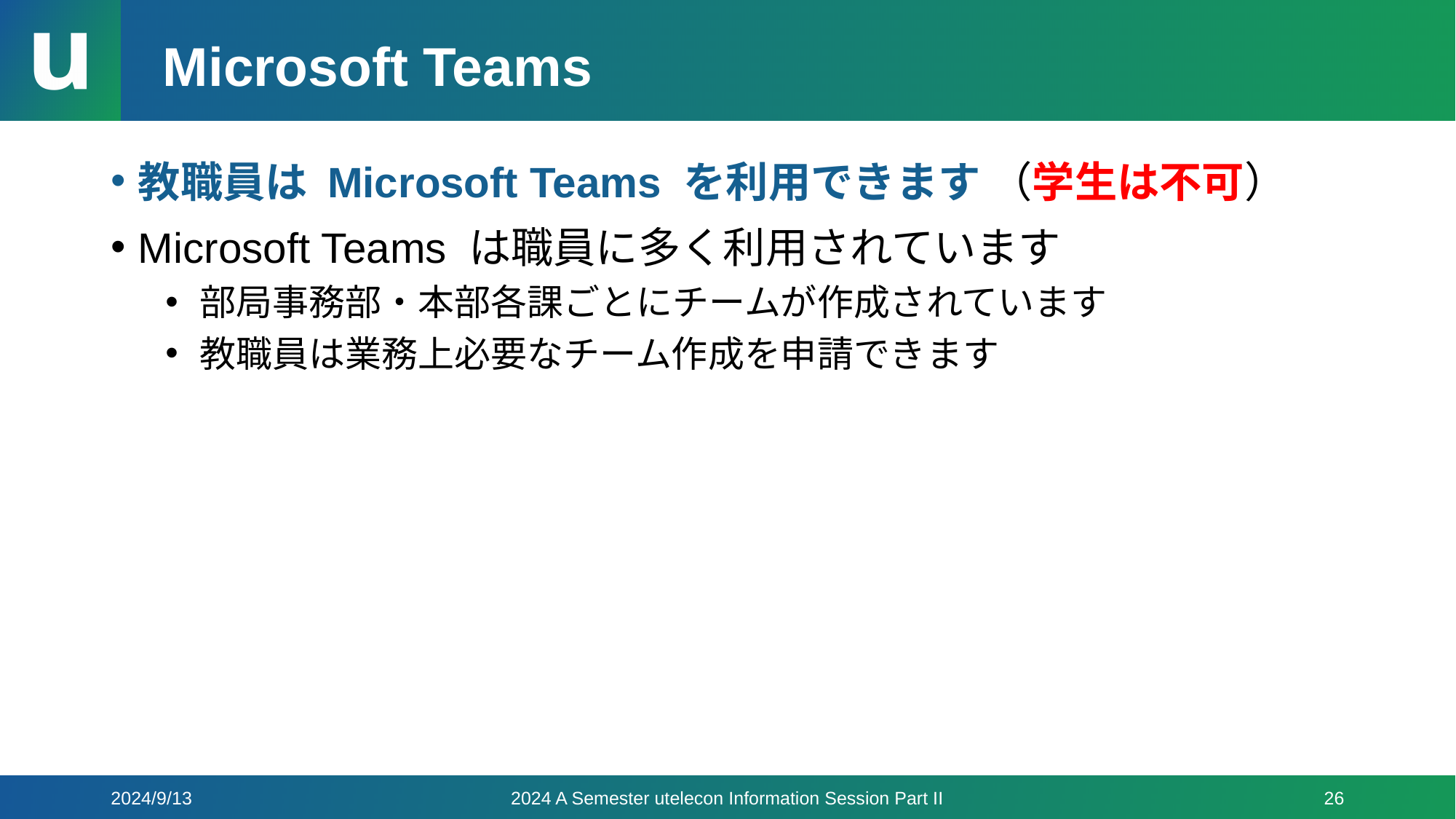

# Microsoft Teams
教職員は Microsoft Teams を利用できます （学生は不可）
Microsoft Teams は職員に多く利用されています
部局事務部・本部各課ごとにチームが作成されています
教職員は業務上必要なチーム作成を申請できます
2024/9/13
2024 A Semester utelecon Information Session Part II
26